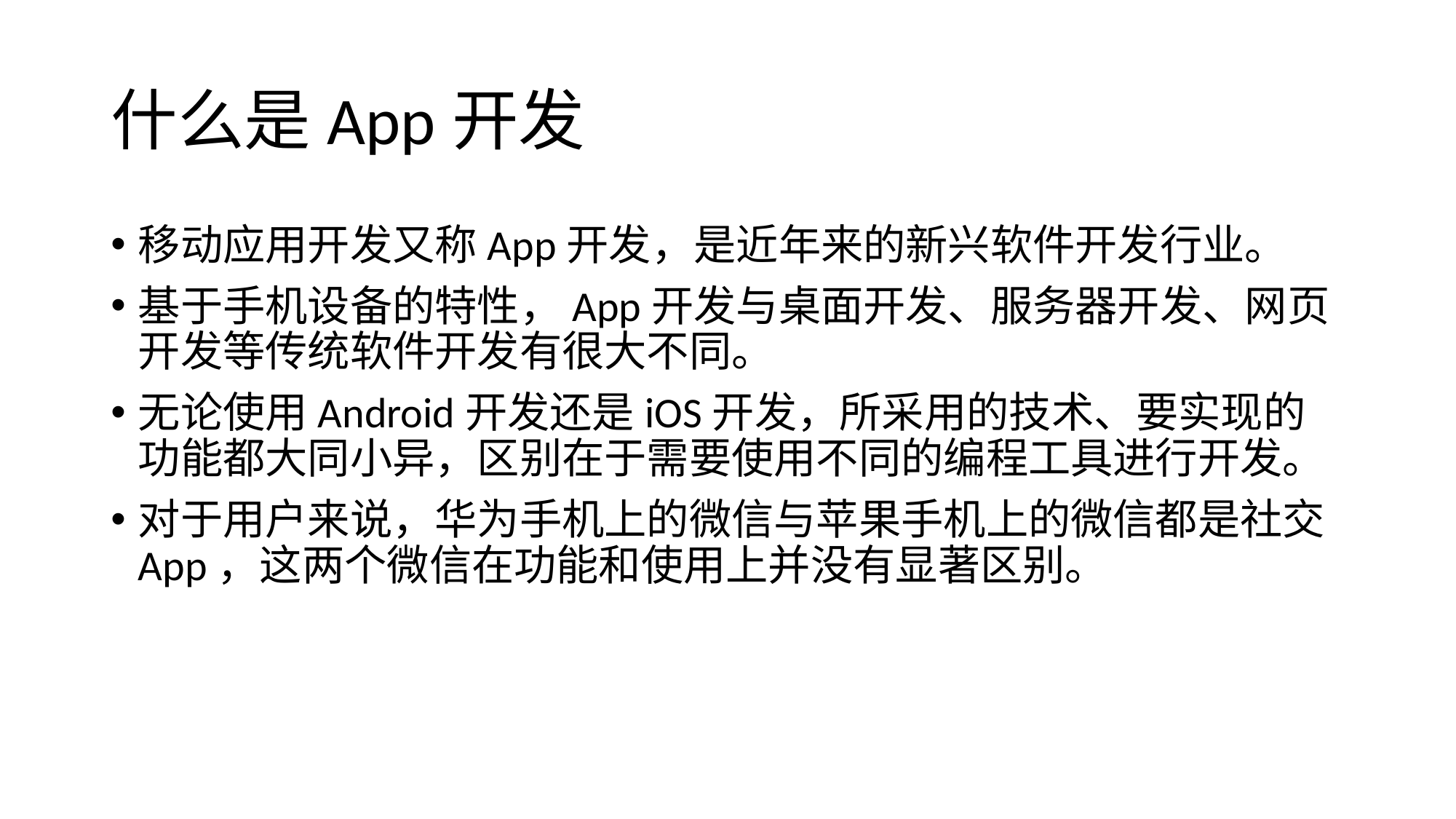

# 什么是App开发
移动应用开发又称App开发，是近年来的新兴软件开发行业。
基于手机设备的特性，App开发与桌面开发、服务器开发、网页开发等传统软件开发有很大不同。
无论使用Android开发还是iOS开发，所采用的技术、要实现的功能都大同小异，区别在于需要使用不同的编程工具进行开发。
对于用户来说，华为手机上的微信与苹果手机上的微信都是社交App，这两个微信在功能和使用上并没有显著区别。